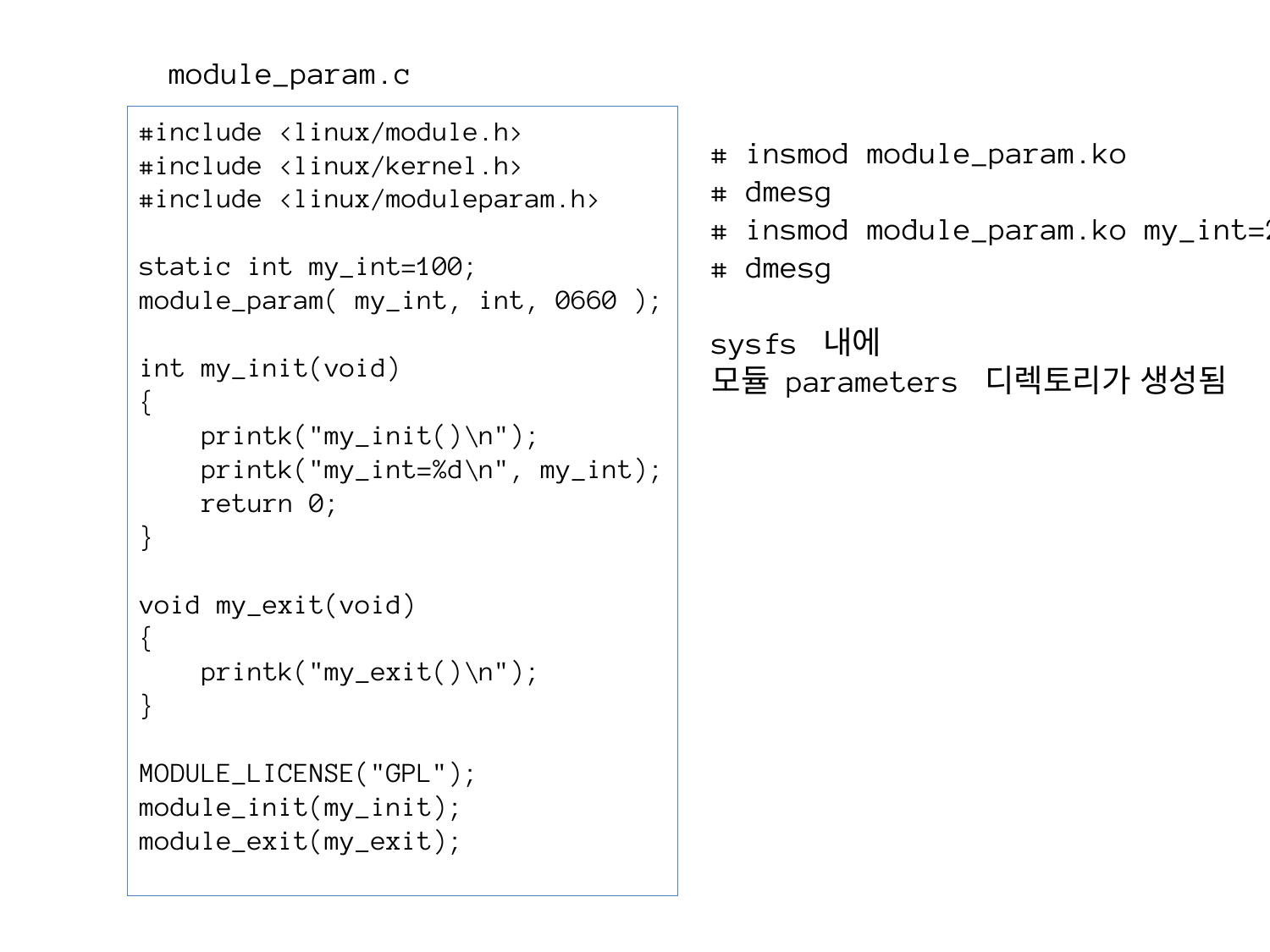

module_param.c
#include <linux/module.h>
#include <linux/kernel.h>
#include <linux/moduleparam.h>

static int my_int=100;
module_param( my_int, int, 0660 );

int my_init(void)
{
    printk("my_init()\n");
    printk("my_int=%d\n", my_int);
    return 0;
}

void my_exit(void)
{
    printk("my_exit()\n");
}

MODULE_LICENSE("GPL");
module_init(my_init);
module_exit(my_exit);
# insmod module_param.ko
# dmesg
# insmod module_param.ko my_int=200
# dmesg

sysfs 내에
모듈 parameters 디렉토리가 생성됨